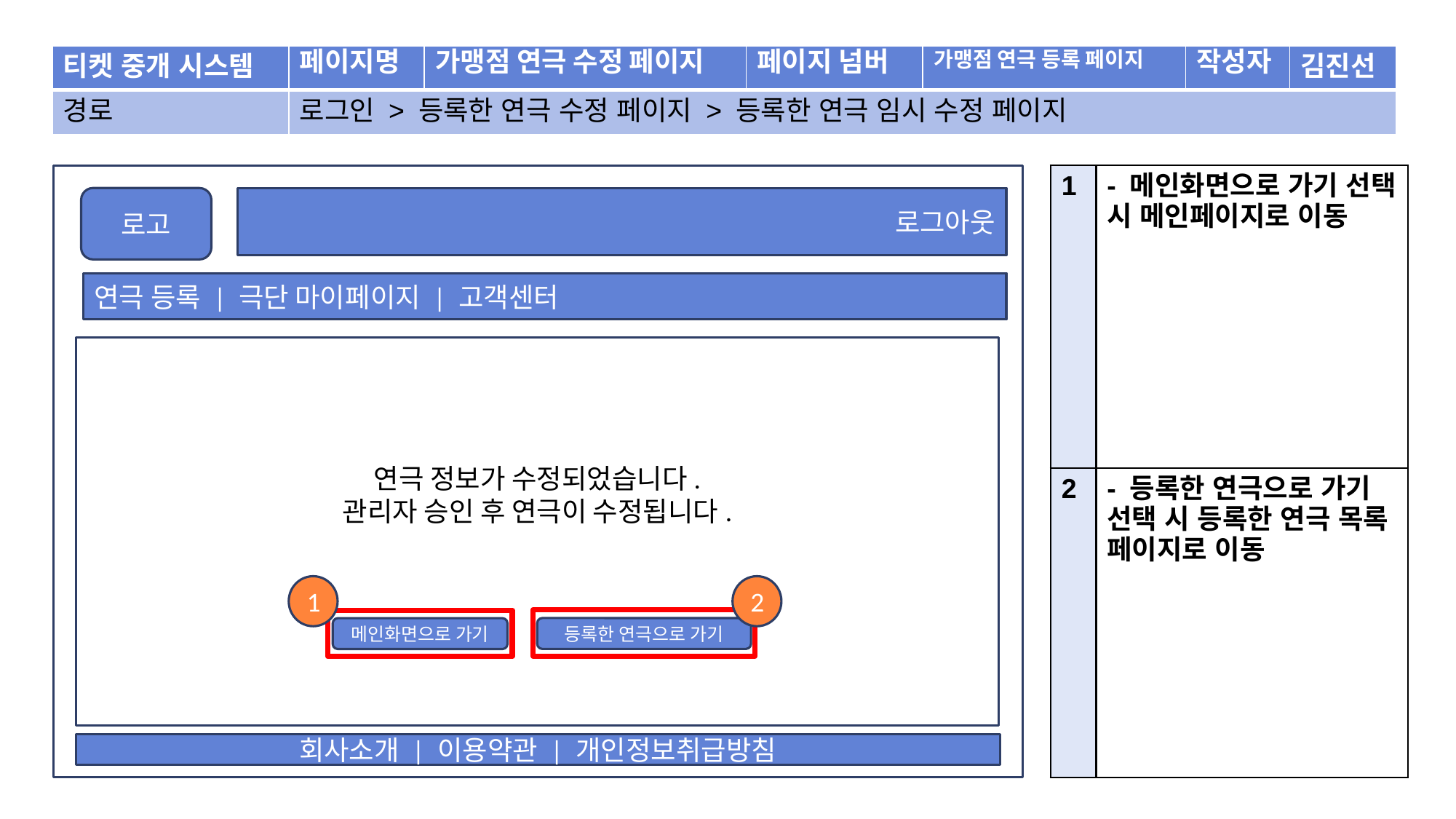

| 티켓 중개 시스템 | 페이지명 | 가맹점 연극 수정 페이지 | 페이지 넘버 | 가맹점 연극 등록 페이지 | 작성자 | 김진선 |
| --- | --- | --- | --- | --- | --- | --- |
| 경로 | 로그인 > 등록한 연극 수정 페이지 > 등록한 연극 임시 수정 페이지 |  |  |  |  |  |
| 1 | - 메인화면으로 가기 선택 시 메인페이지로 이동 |
| --- | --- |
| 2 | - 등록한 연극으로 가기 선택 시 등록한 연극 목록 페이지로 이동 |

로고
로그아웃
연극 등록 | 극단 마이페이지 | 고객센터

연극 정보가 수정되었습니다.
관리자 승인 후 연극이 수정됩니다.
1
2

등록한 연극으로 가기
메인화면으로 가기
회사소개 | 이용약관 | 개인정보취급방침